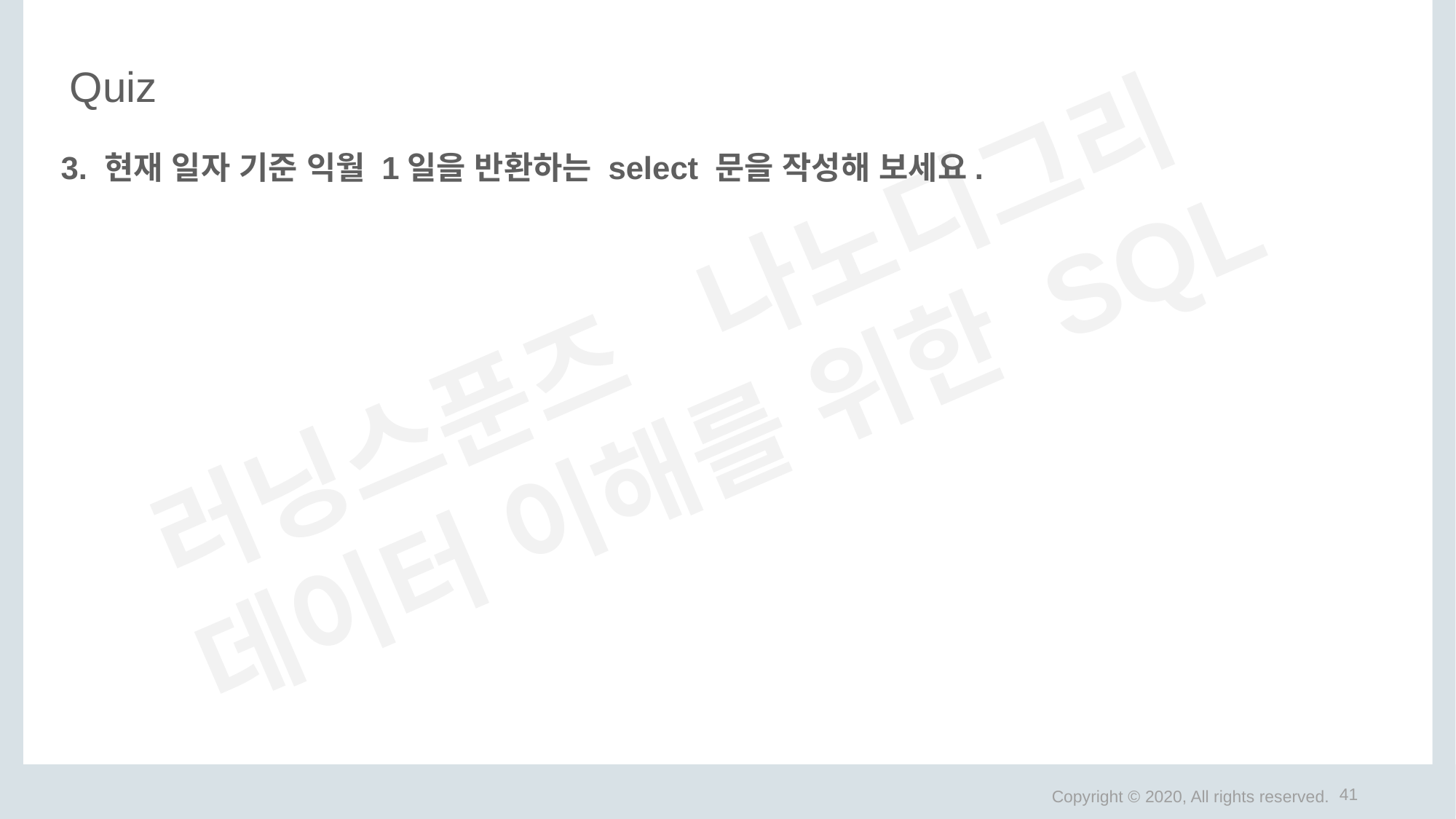

# Quiz
3. 현재 일자 기준 익월 1일을 반환하는 select 문을 작성해 보세요.